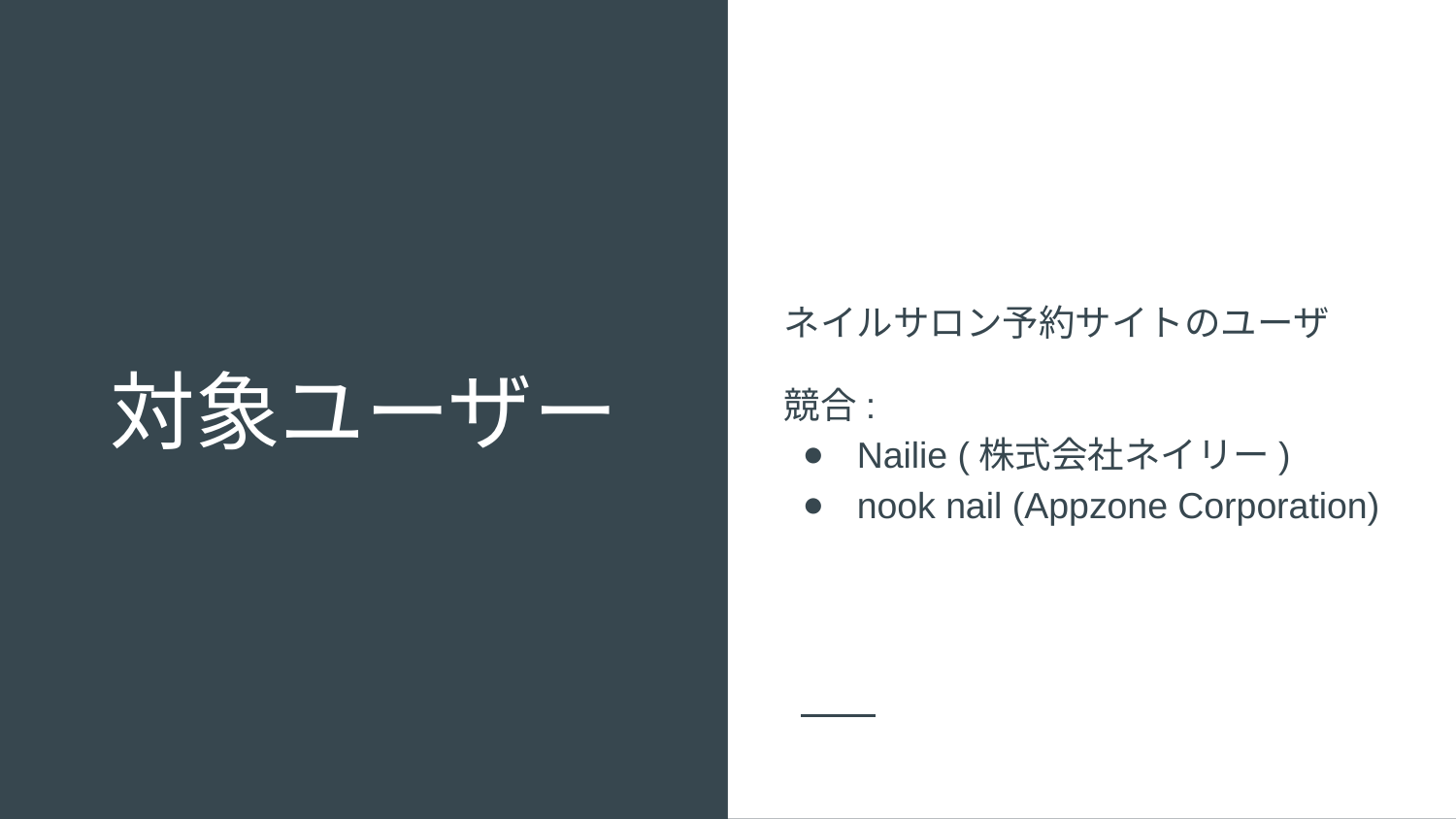

ネイルサロン予約サイトのユーザ
競合:
Nailie (株式会社ネイリー)
nook nail (Appzone Corporation)
# 対象ユーザー